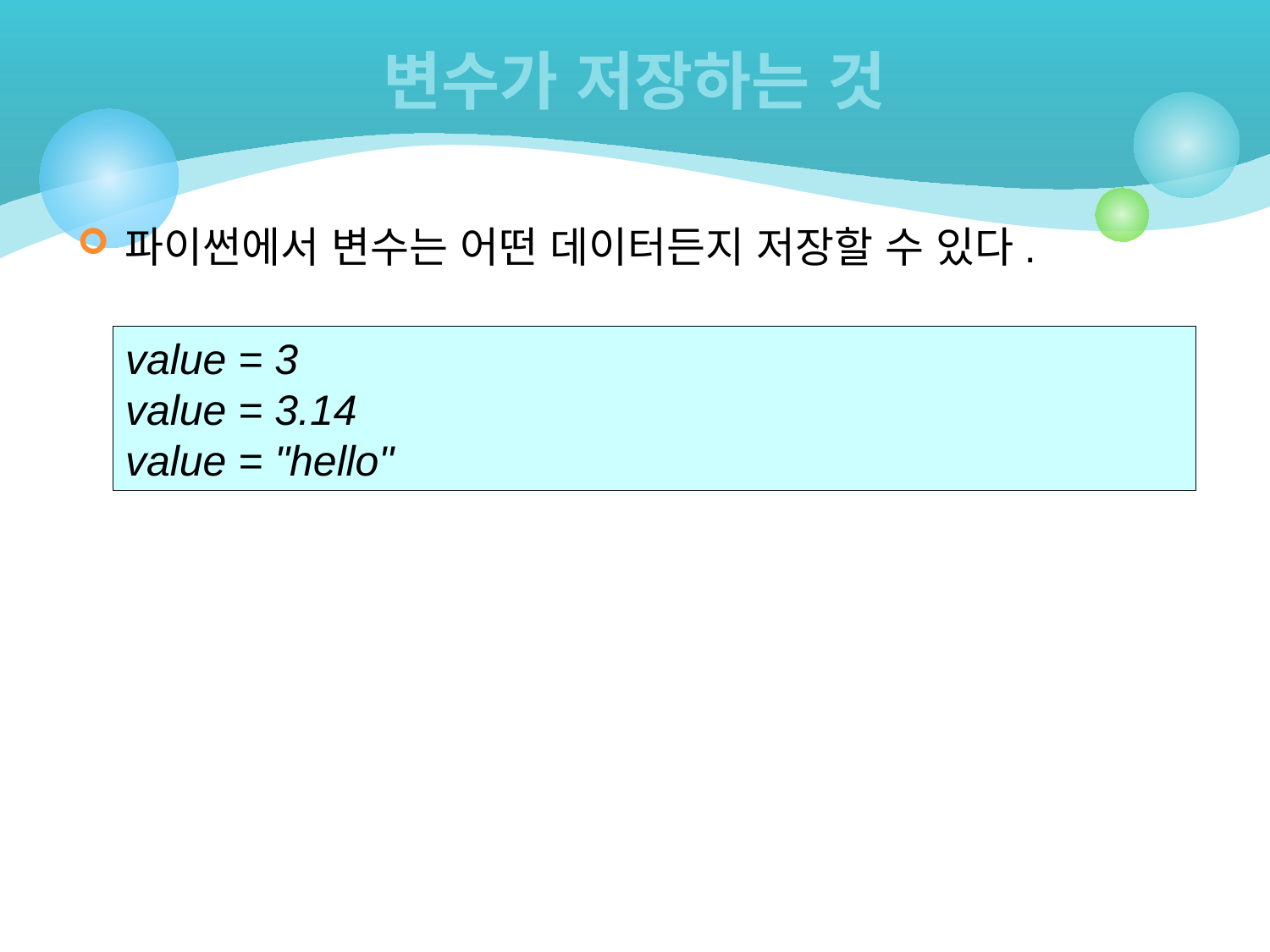

# 변수가 저장하는 것
파이썬에서 변수는 어떤 데이터든지 저장할 수 있다.
value = 3
value = 3.14
value = "hello"